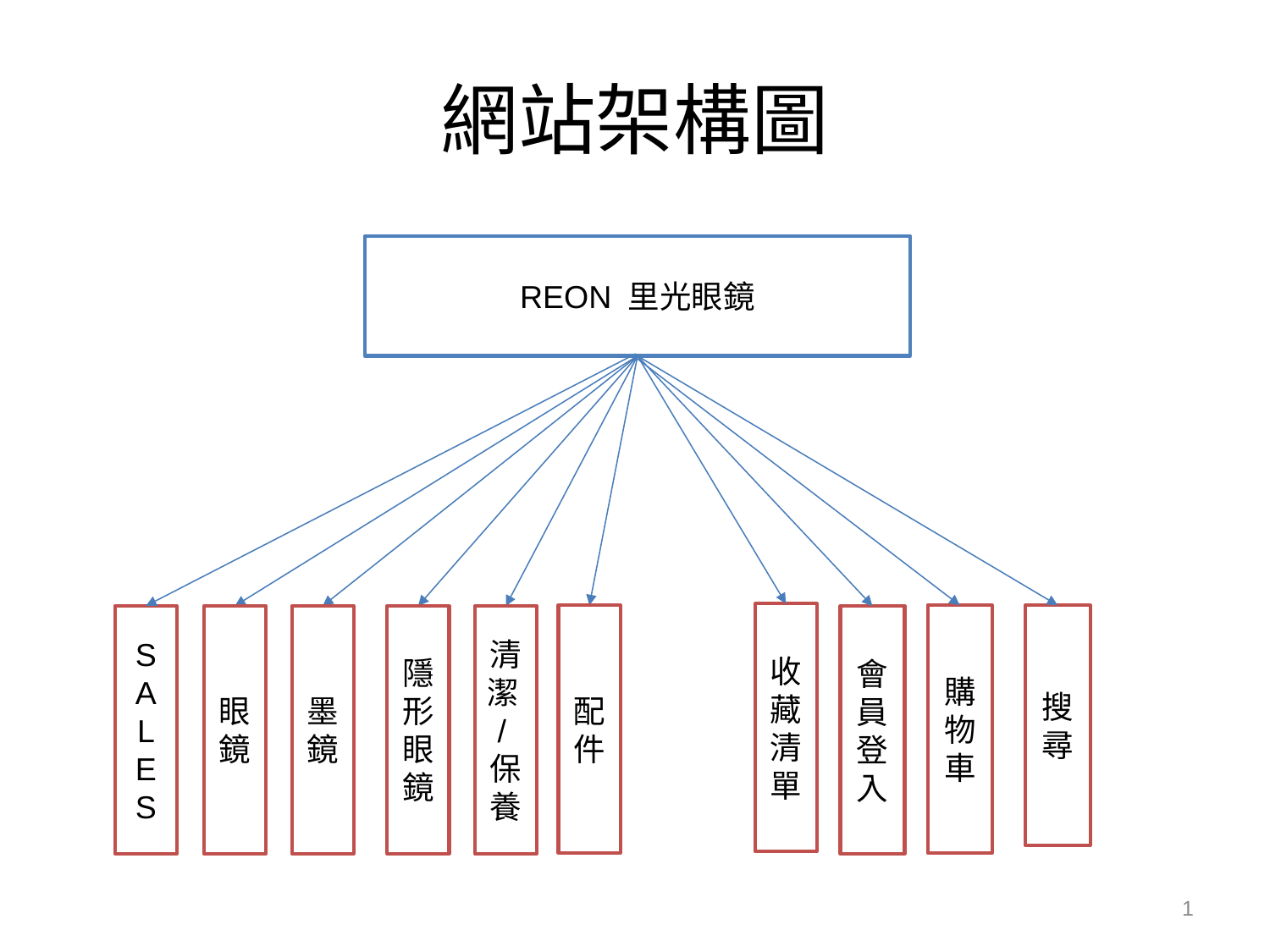

# 網站架構圖
REON 里光眼鏡
收藏清單
配件
購物車
搜尋
隱形眼鏡
墨鏡
眼鏡
SAL
E
S
清潔/保養
會員登入
1